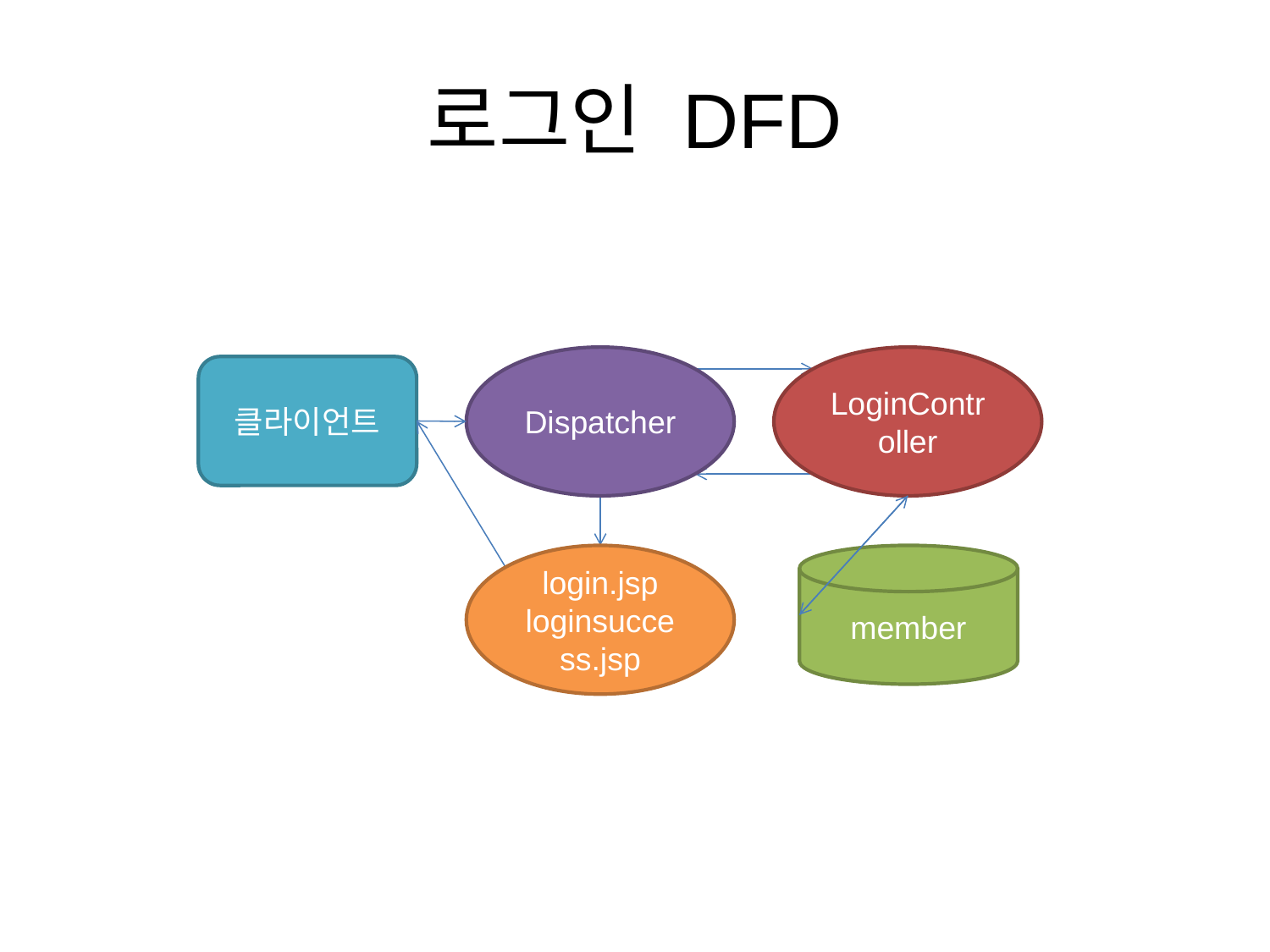

# 로그인 DFD
Dispatcher
LoginController
클라이언트
login.jsp
loginsuccess.jsp
member